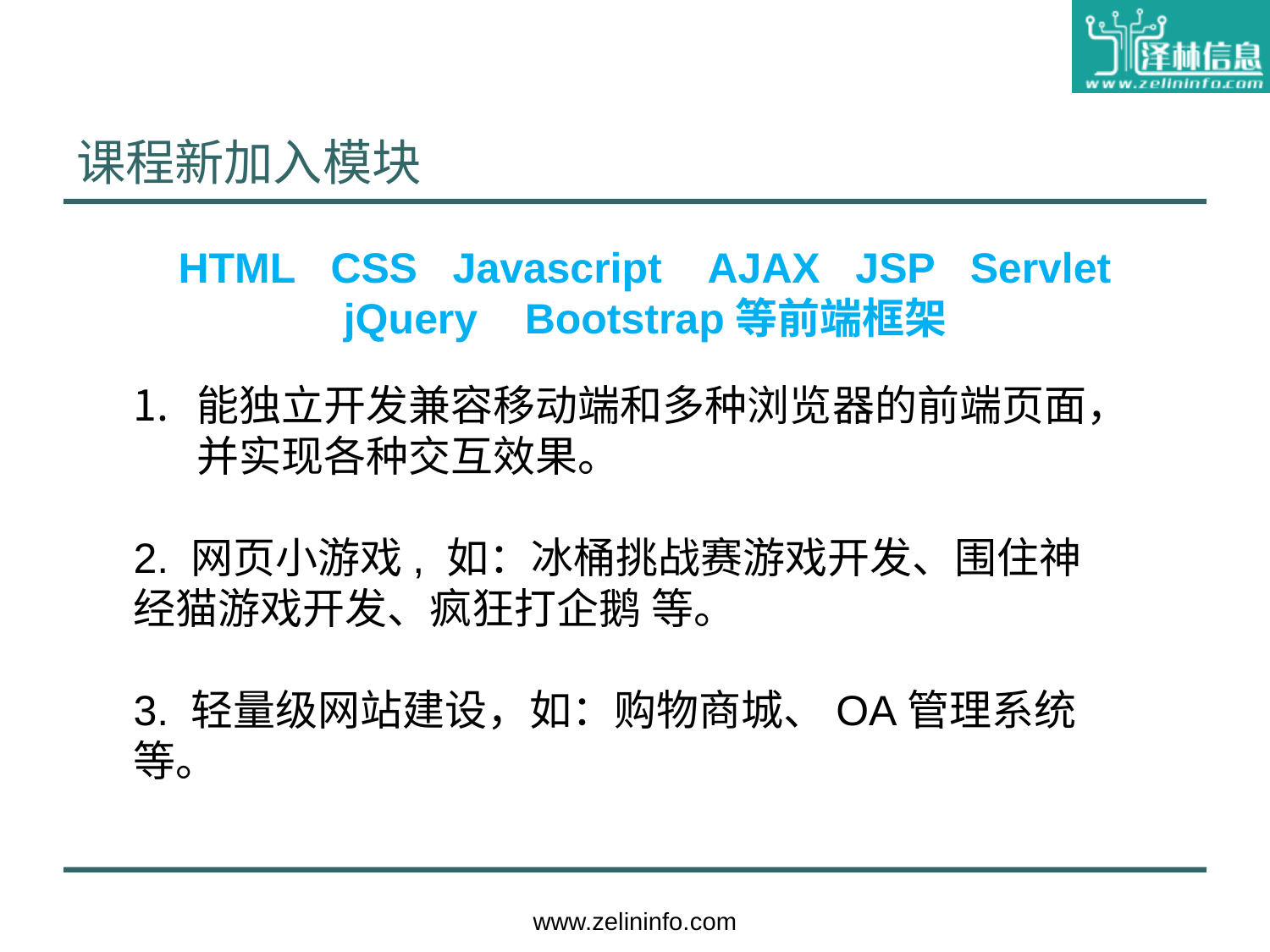

# 课程新加入模块
HTML   CSS   Javascript    AJAX   JSP   Servlet jQuery    Bootstrap等前端框架
能独立开发兼容移动端和多种浏览器的前端页面，并实现各种交互效果。

2. 网页小游戏, 如：冰桶挑战赛游戏开发、围住神经猫游戏开发、疯狂打企鹅 等。

3. 轻量级网站建设，如：购物商城、OA管理系统等。